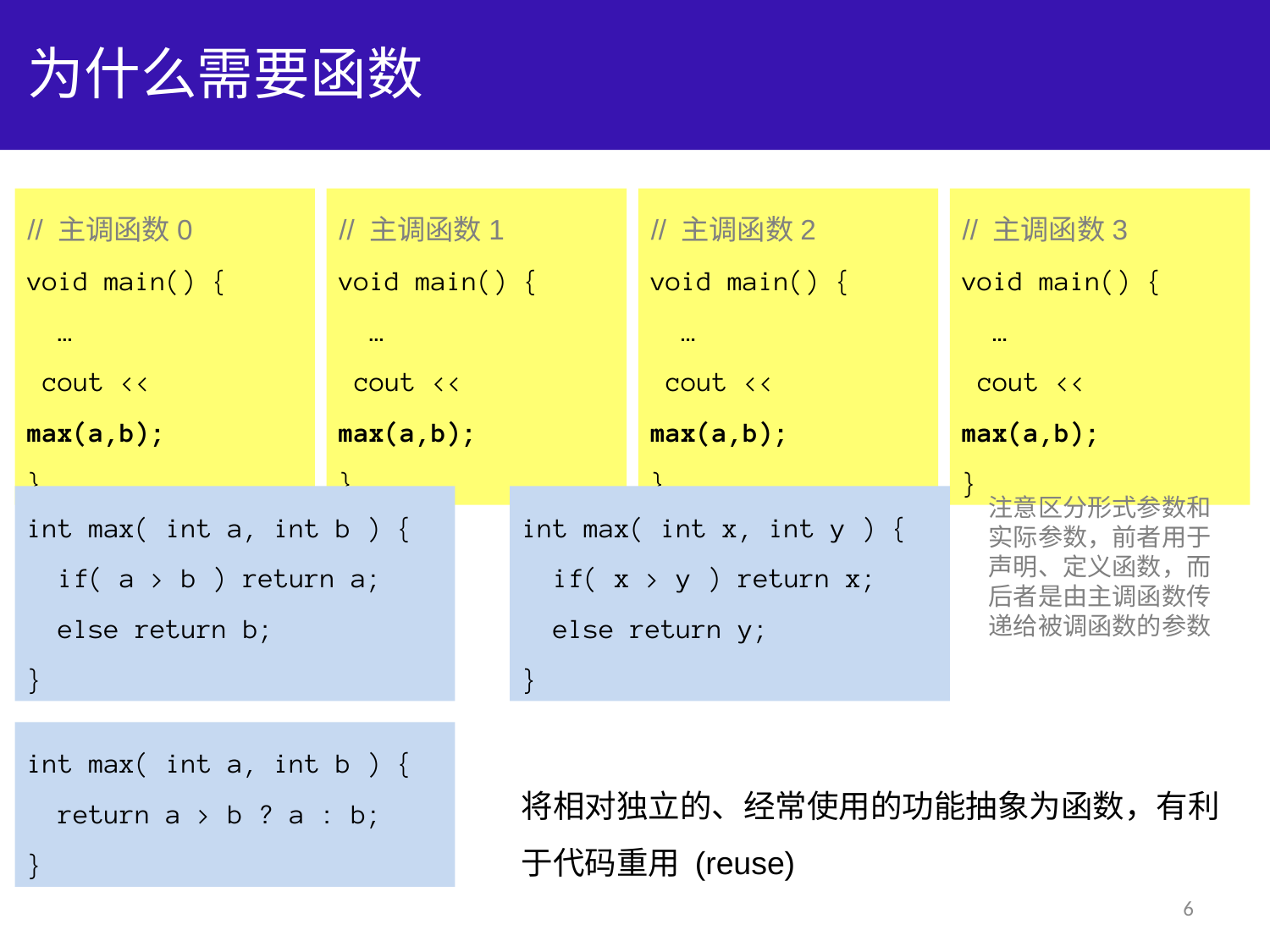

# 为什么需要函数
// 主调函数0
void main() {
  …
 cout << max(a,b);
}
// 主调函数1
void main() {
  …
 cout << max(a,b);
}
// 主调函数2
void main() {
  …
 cout << max(a,b);
}
// 主调函数3
void main() {
  …
 cout << max(a,b);
}
int max( int a, int b ) {
  if( a > b ) return a;
  else return b;
}
int max( int x, int y ) {
  if( x > y ) return x;
  else return y;
}
注意区分形式参数和
实际参数，前者用于
声明、定义函数，而
后者是由主调函数传
递给被调函数的参数
int max( int a, int b ) {
  return a > b ? a : b;
}
将相对独立的、经常使用的功能抽象为函数，有利
于代码重用 (reuse)
6